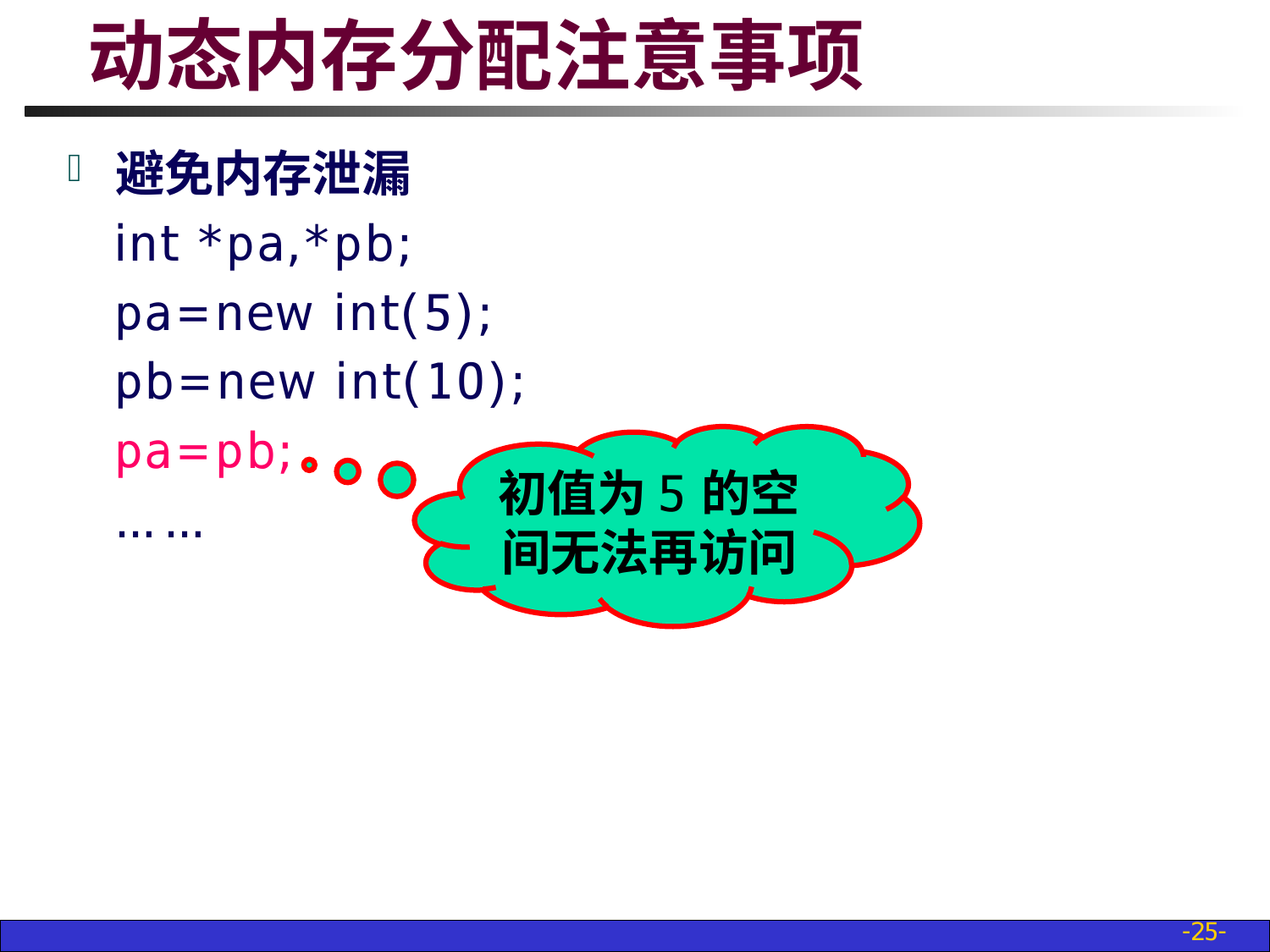

# 动态内存分配注意事项
避免内存泄漏
	int *pa,*pb;
	pa=new int(5);
	pb=new int(10);
	pa=pb;
	……

初值为5的空间无法再访问
-25-